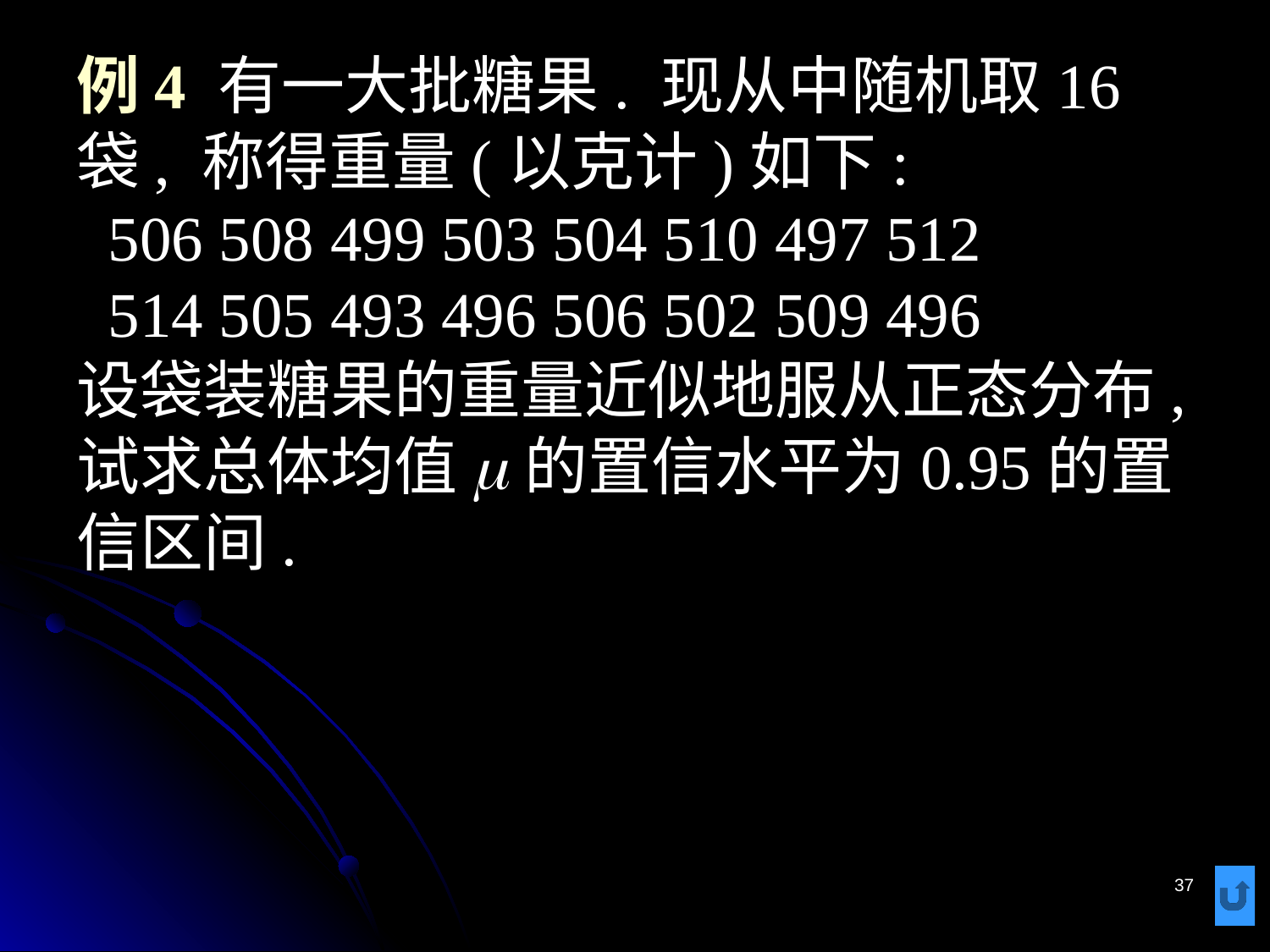

# 例4 有一大批糖果. 现从中随机取16袋, 称得重量(以克计)如下: 506 508 499 503 504 510 497 512 514 505 493 496 506 502 509 496 设袋装糖果的重量近似地服从正态分布, 试求总体均值μ的置信水平为0.95的置信区间.
37